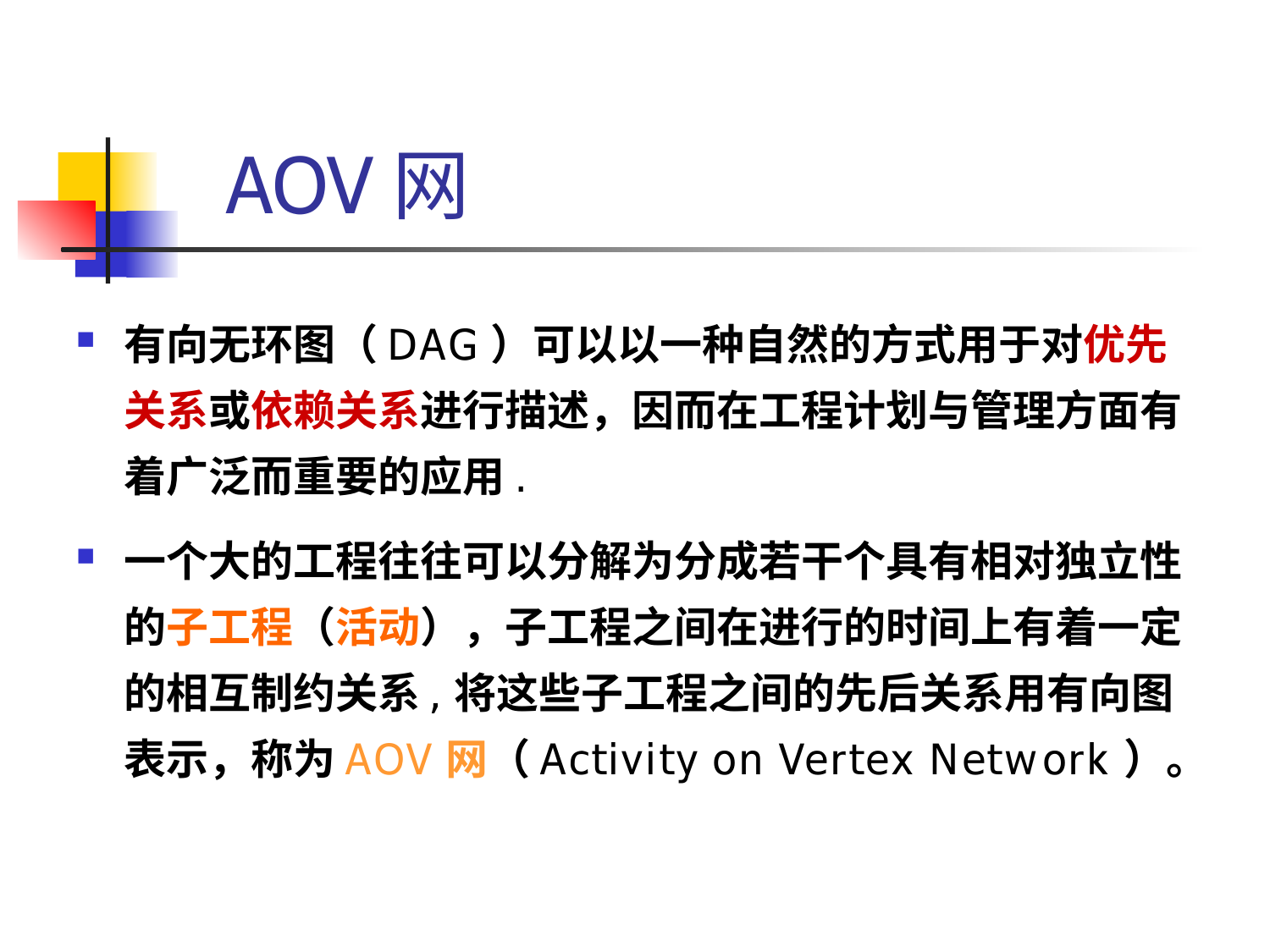

# AOV网
有向无环图（DAG）可以以一种自然的方式用于对优先关系或依赖关系进行描述，因而在工程计划与管理方面有着广泛而重要的应用.
一个大的工程往往可以分解为分成若干个具有相对独立性的子工程（活动），子工程之间在进行的时间上有着一定的相互制约关系,将这些子工程之间的先后关系用有向图表示，称为AOV网（Activity on Vertex Network）。